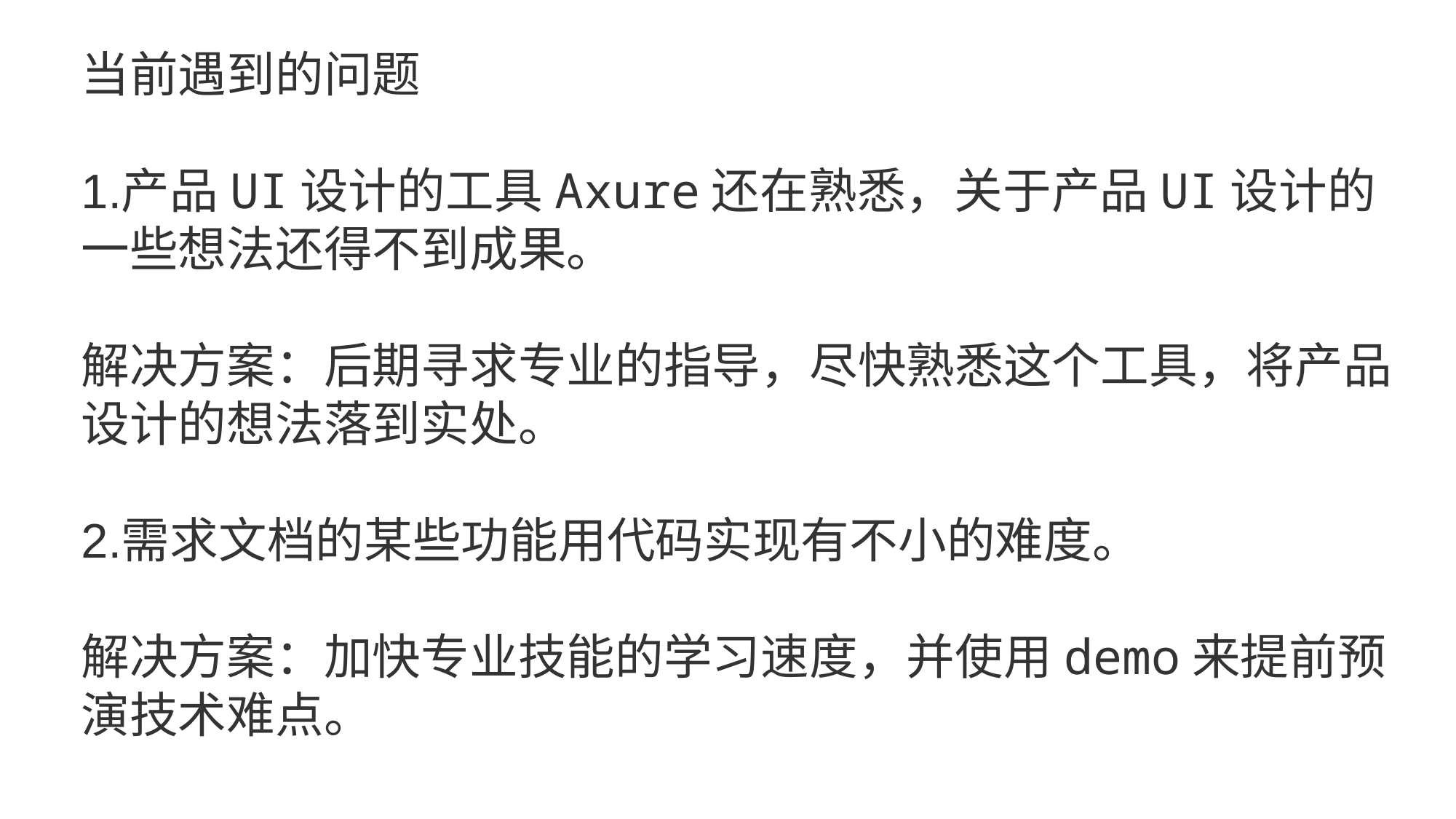

当前遇到的问题

产品UI设计的工具Axure还在熟悉，关于产品UI设计的一些想法还得不到成果。

解决方案：后期寻求专业的指导，尽快熟悉这个工具，将产品设计的想法落到实处。

需求文档的某些功能用代码实现有不小的难度。

解决方案：加快专业技能的学习速度，并使用demo来提前预演技术难点。